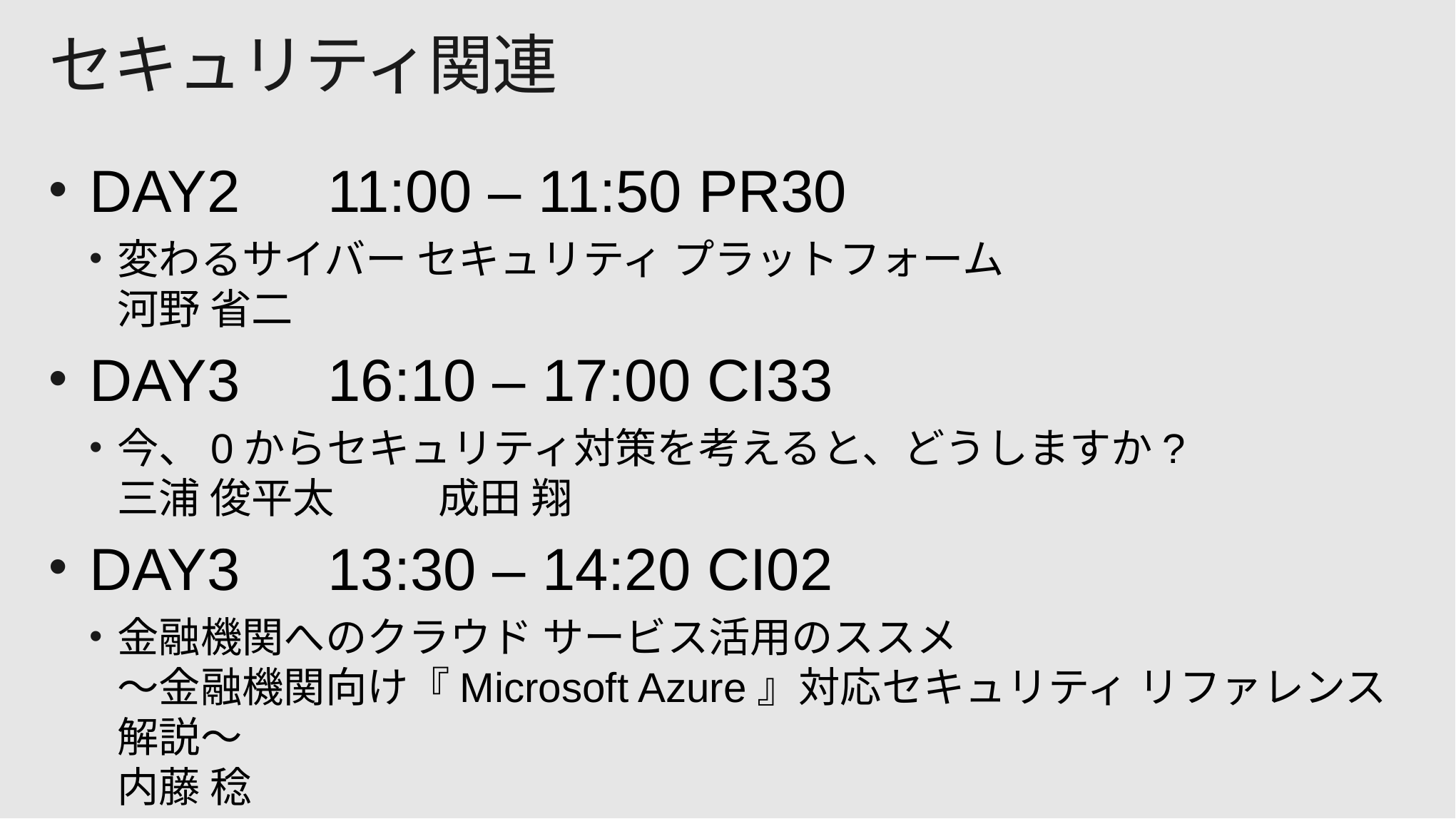

# セキュリティ関連
DAY2　11:00 – 11:50 PR30
変わるサイバー セキュリティ プラットフォーム
河野 省二
DAY3　16:10 – 17:00 CI33
今、0からセキュリティ対策を考えると、どうしますか?
三浦 俊平太	成田 翔
DAY3　13:30 – 14:20 CI02
金融機関へのクラウド サービス活用のススメ
～金融機関向け『Microsoft Azure』対応セキュリティ リファレンス解説～
内藤 稔